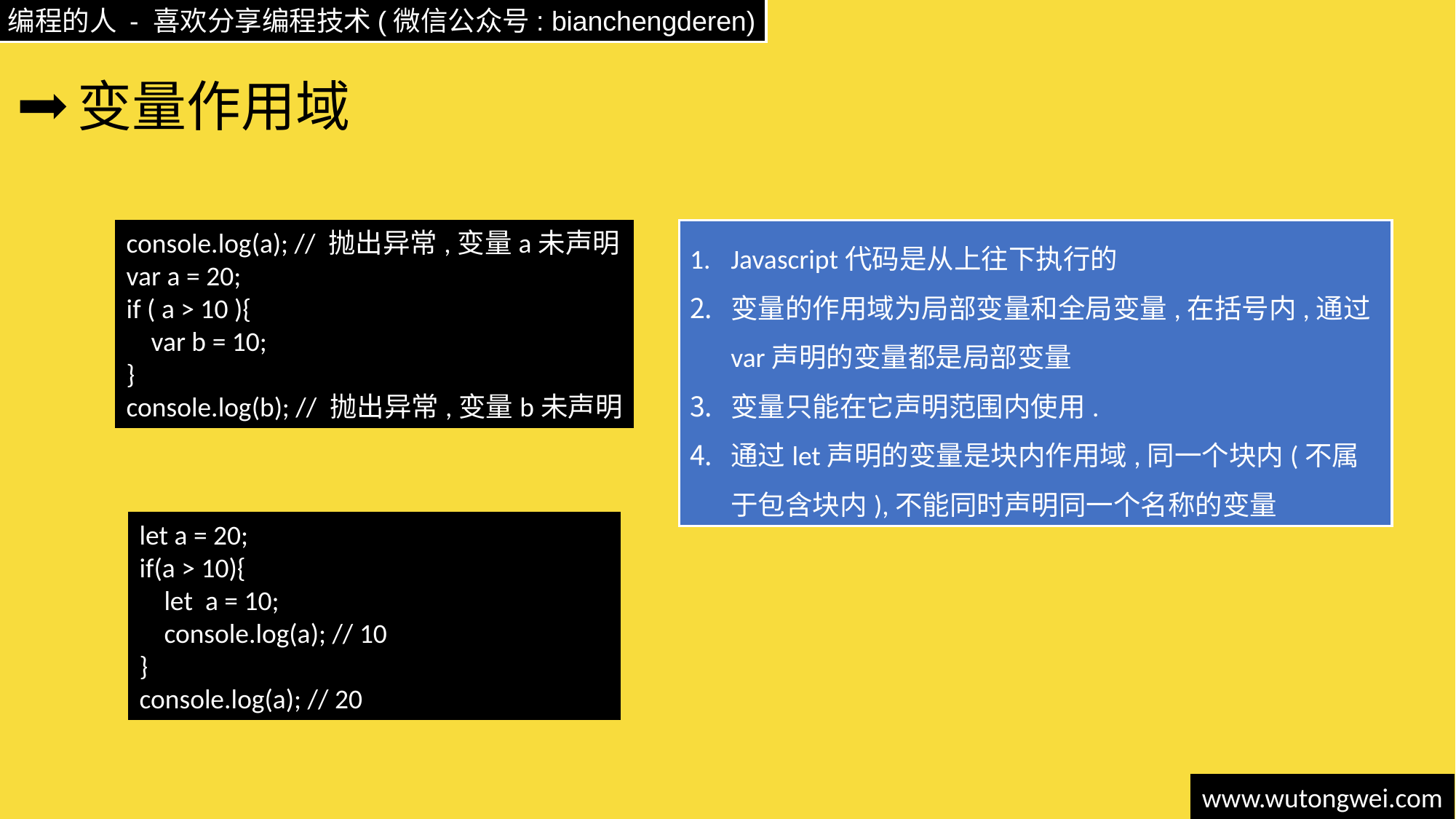

# 变量作用域
console.log(a); // 抛出异常,变量a未声明
var a = 20;
if ( a > 10 ){
    var b = 10;
}
console.log(b); // 抛出异常,变量b未声明
Javascript代码是从上往下执行的
变量的作用域为局部变量和全局变量,在括号内,通过var声明的变量都是局部变量
变量只能在它声明范围内使用.
通过let声明的变量是块内作用域,同一个块内(不属于包含块内),不能同时声明同一个名称的变量
let a = 20;
if(a > 10){
    let  a = 10;
    console.log(a); // 10
}
console.log(a); // 20